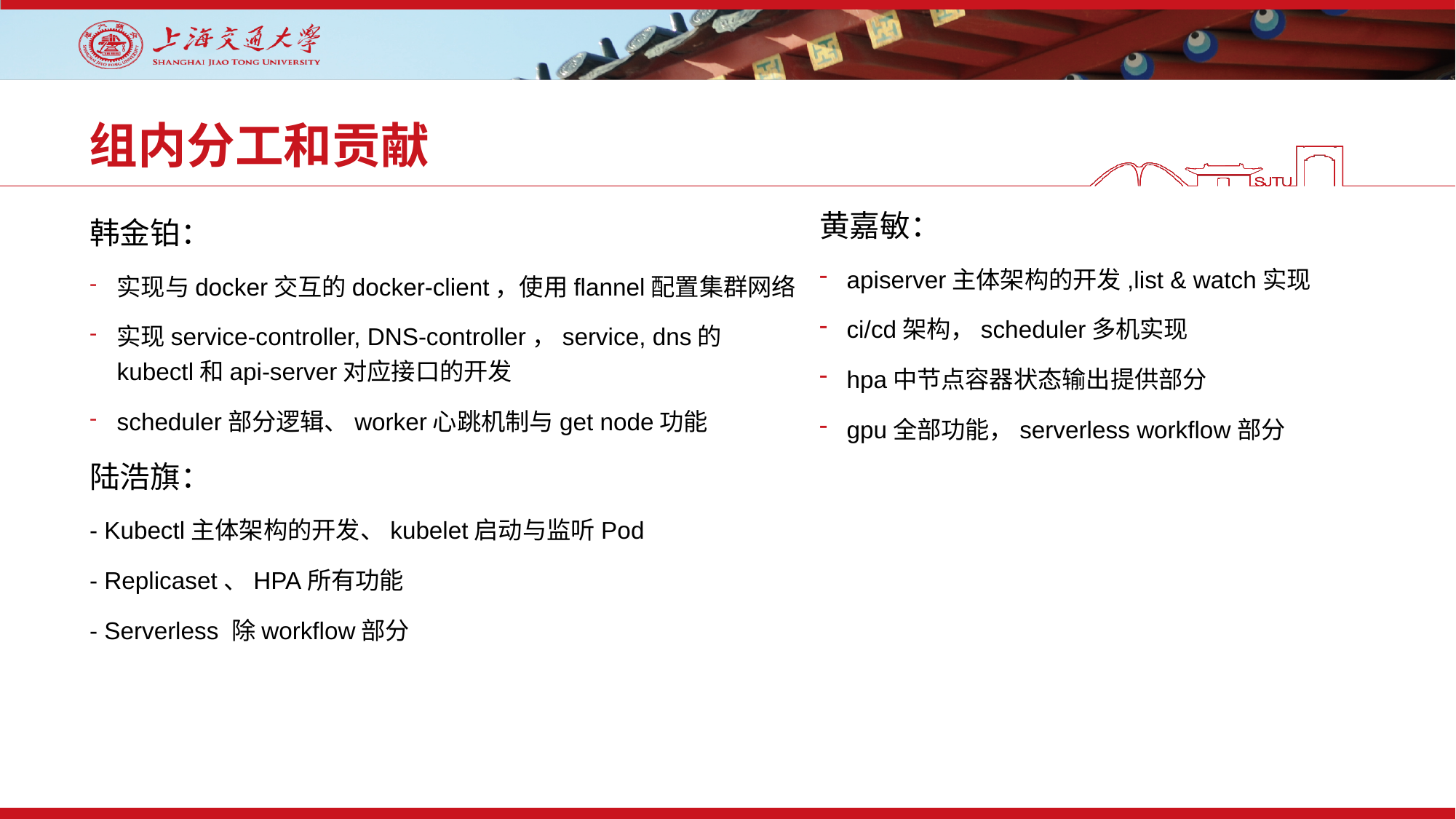

# 组内分工和贡献
韩金铂：
实现与docker交互的docker-client，使用flannel配置集群网络
实现service-controller, DNS-controller，service, dns的kubectl和api-server对应接口的开发
scheduler部分逻辑、worker心跳机制与get node功能
陆浩旗：
- Kubectl主体架构的开发、kubelet启动与监听Pod
- Replicaset、HPA所有功能
- Serverless 除workflow部分
黄嘉敏：
apiserver主体架构的开发,list & watch实现
ci/cd架构，scheduler多机实现
hpa中节点容器状态输出提供部分
gpu全部功能，serverless workflow部分